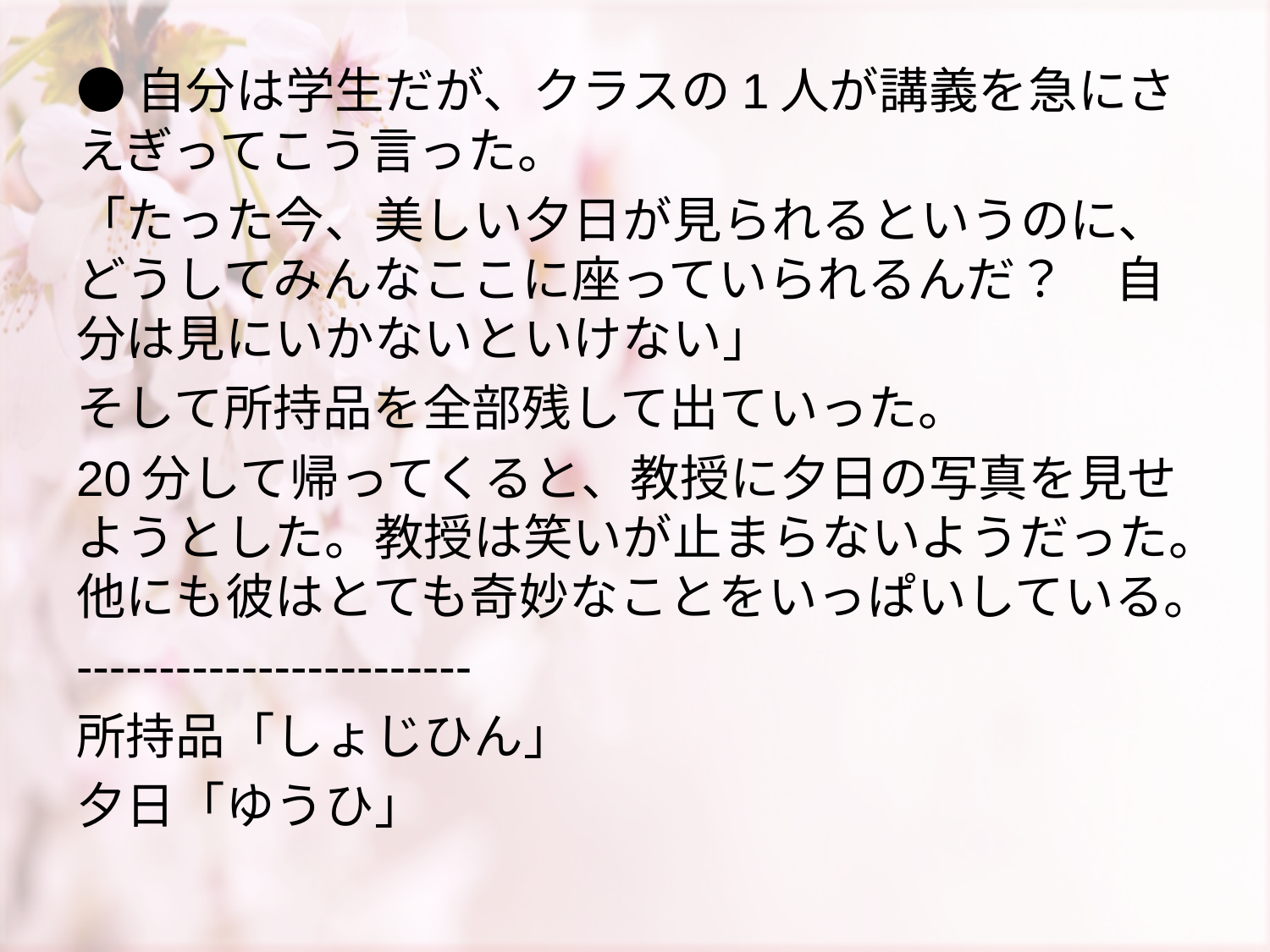

●自分は学生だが、クラスの1人が講義を急にさえぎってこう言った。
「たった今、美しい夕日が見られるというのに、どうしてみんなここに座っていられるんだ？　自分は見にいかないといけない」
そして所持品を全部残して出ていった。
20分して帰ってくると、教授に夕日の写真を見せようとした。教授は笑いが止まらないようだった。他にも彼はとても奇妙なことをいっぱいしている。
------------------------
所持品「しょじひん」
夕日「ゆうひ」